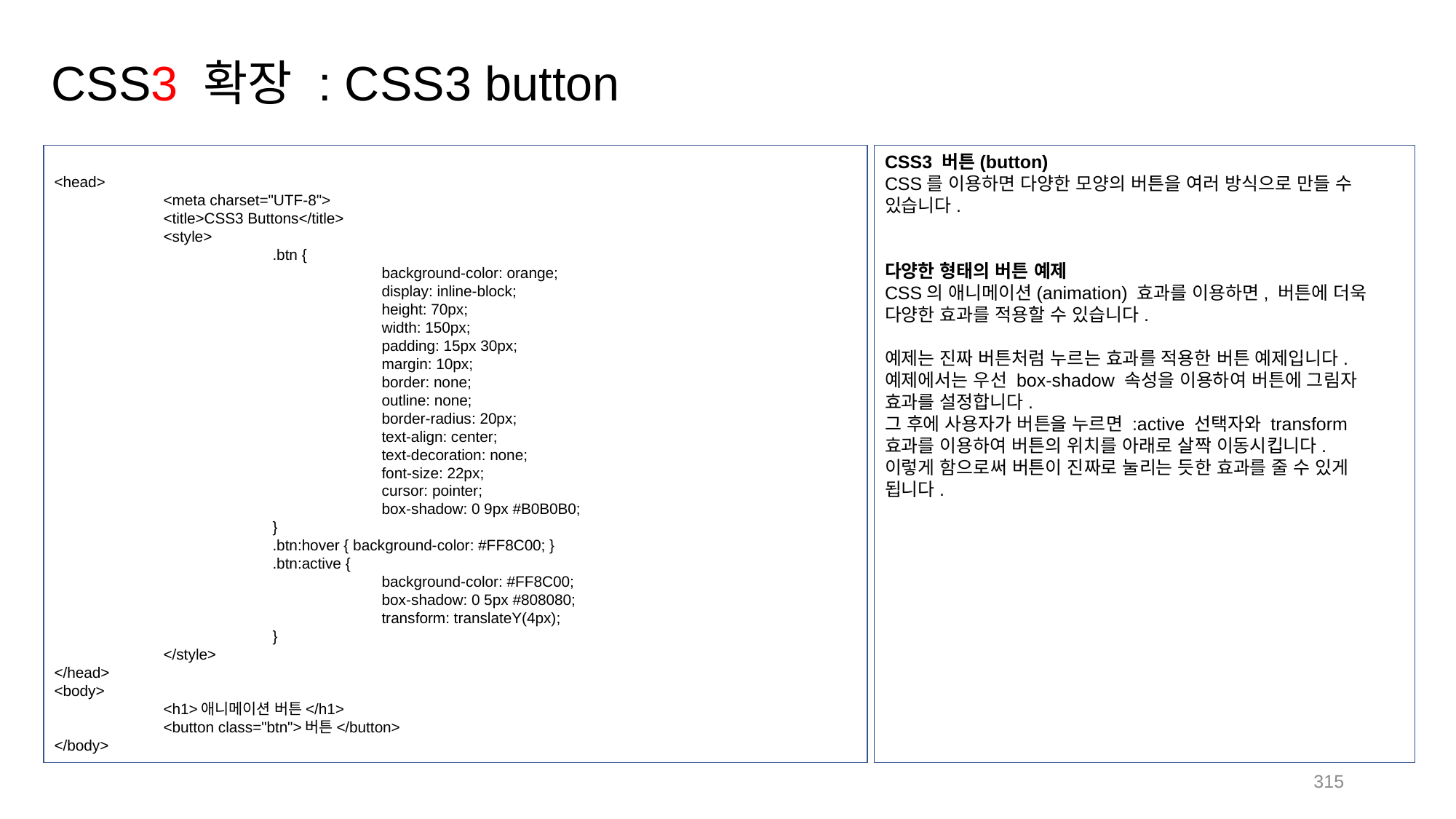

# CSS3 확장 : CSS3 button

<head>
	<meta charset="UTF-8">
	<title>CSS3 Buttons</title>
	<style>
		.btn {
			background-color: orange;
			display: inline-block;
			height: 70px;
			width: 150px;
			padding: 15px 30px;
			margin: 10px;
			border: none;
			outline: none;
			border-radius: 20px;
			text-align: center;
			text-decoration: none;
			font-size: 22px;
			cursor: pointer;
			box-shadow: 0 9px #B0B0B0;
		}
		.btn:hover { background-color: #FF8C00; }
		.btn:active {
			background-color: #FF8C00;
			box-shadow: 0 5px #808080;
			transform: translateY(4px);
		}
	</style>
</head>
<body>
	<h1>애니메이션 버튼</h1>
	<button class="btn">버튼</button>
</body>
CSS3 버튼(button)
CSS를 이용하면 다양한 모양의 버튼을 여러 방식으로 만들 수 있습니다.

다양한 형태의 버튼 예제
CSS의 애니메이션(animation) 효과를 이용하면, 버튼에 더욱 다양한 효과를 적용할 수 있습니다.

예제는 진짜 버튼처럼 누르는 효과를 적용한 버튼 예제입니다.
예제에서는 우선 box-shadow 속성을 이용하여 버튼에 그림자 효과를 설정합니다.
그 후에 사용자가 버튼을 누르면 :active 선택자와 transform 효과를 이용하여 버튼의 위치를 아래로 살짝 이동시킵니다.
이렇게 함으로써 버튼이 진짜로 눌리는 듯한 효과를 줄 수 있게 됩니다.

315